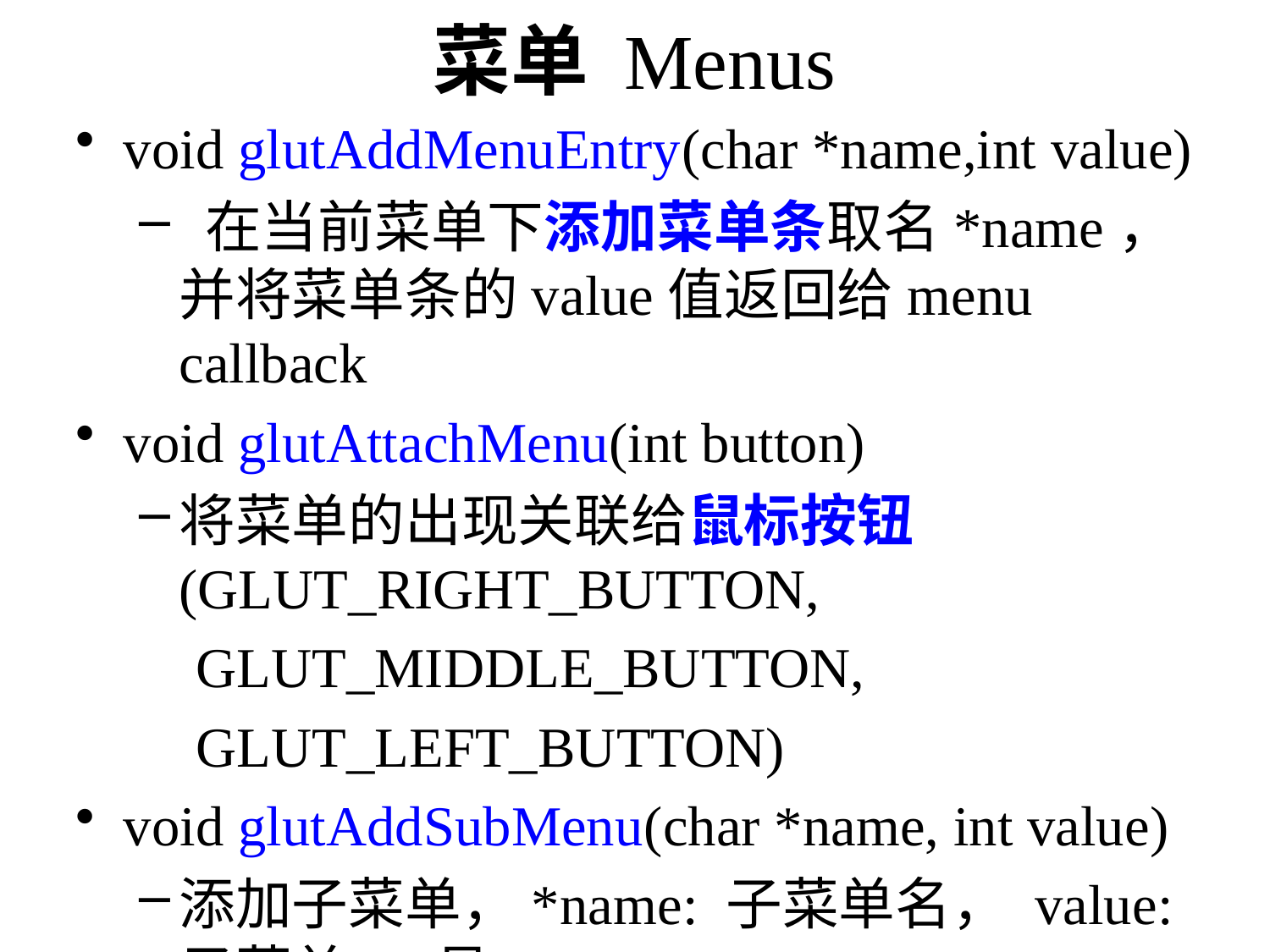

# 菜单 Menus
void glutAddMenuEntry(char *name,int value)
 在当前菜单下添加菜单条取名*name，并将菜单条的value值返回给menu callback
void glutAttachMenu(int button)
将菜单的出现关联给鼠标按钮(GLUT_RIGHT_BUTTON,
    GLUT_MIDDLE_BUTTON,
    GLUT_LEFT_BUTTON)
void glutAddSubMenu(char *name, int value)
添加子菜单，*name: 子菜单名， value: 子菜单ID号